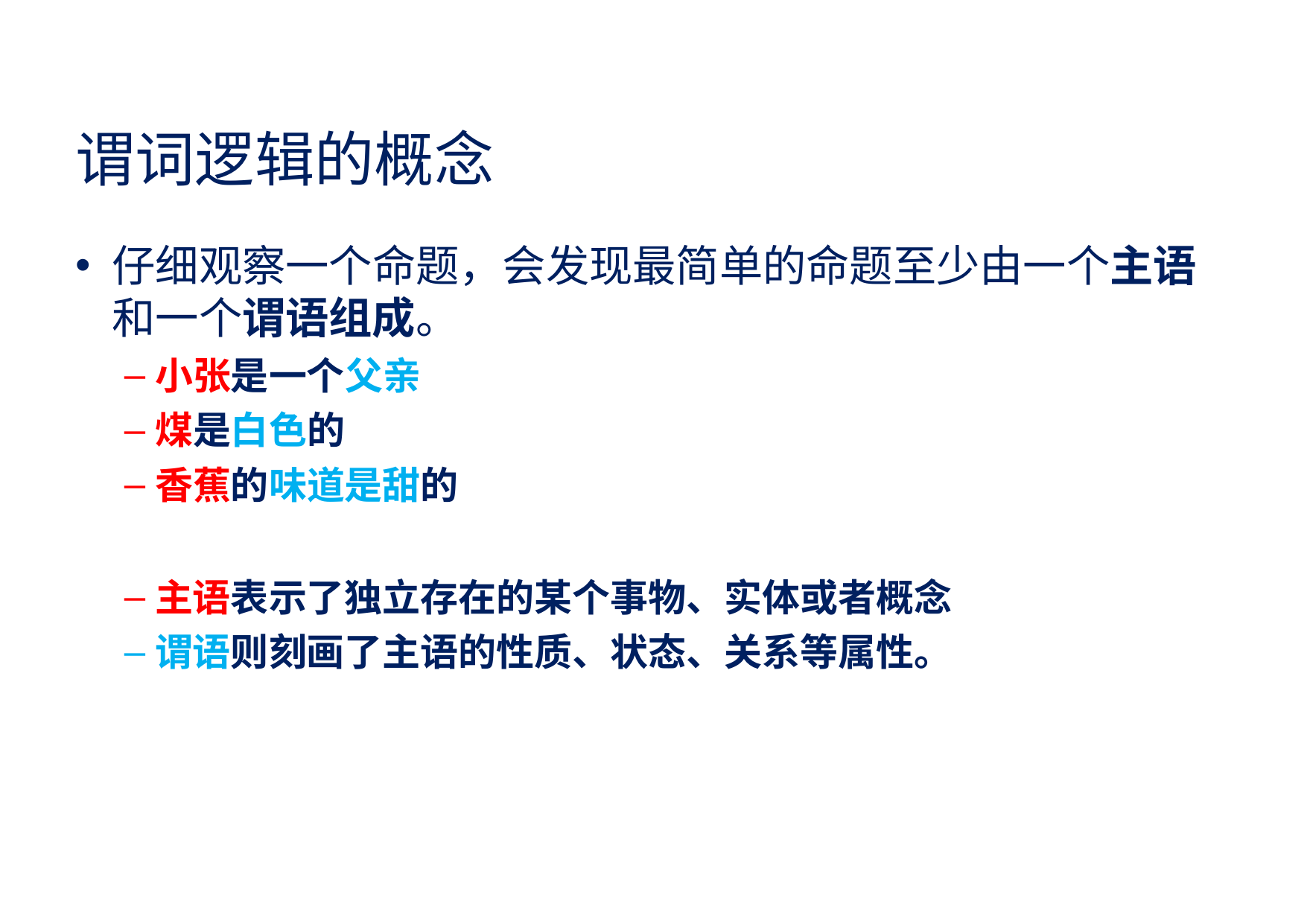

# 谓词逻辑的概念
仔细观察一个命题，会发现最简单的命题至少由一个主语 和一个谓语组成。
小张是一个父亲
煤是白色的
香蕉的味道是甜的

主语表示了独立存在的某个事物、实体或者概念
谓语则刻画了主语的性质、状态、关系等属性。
18